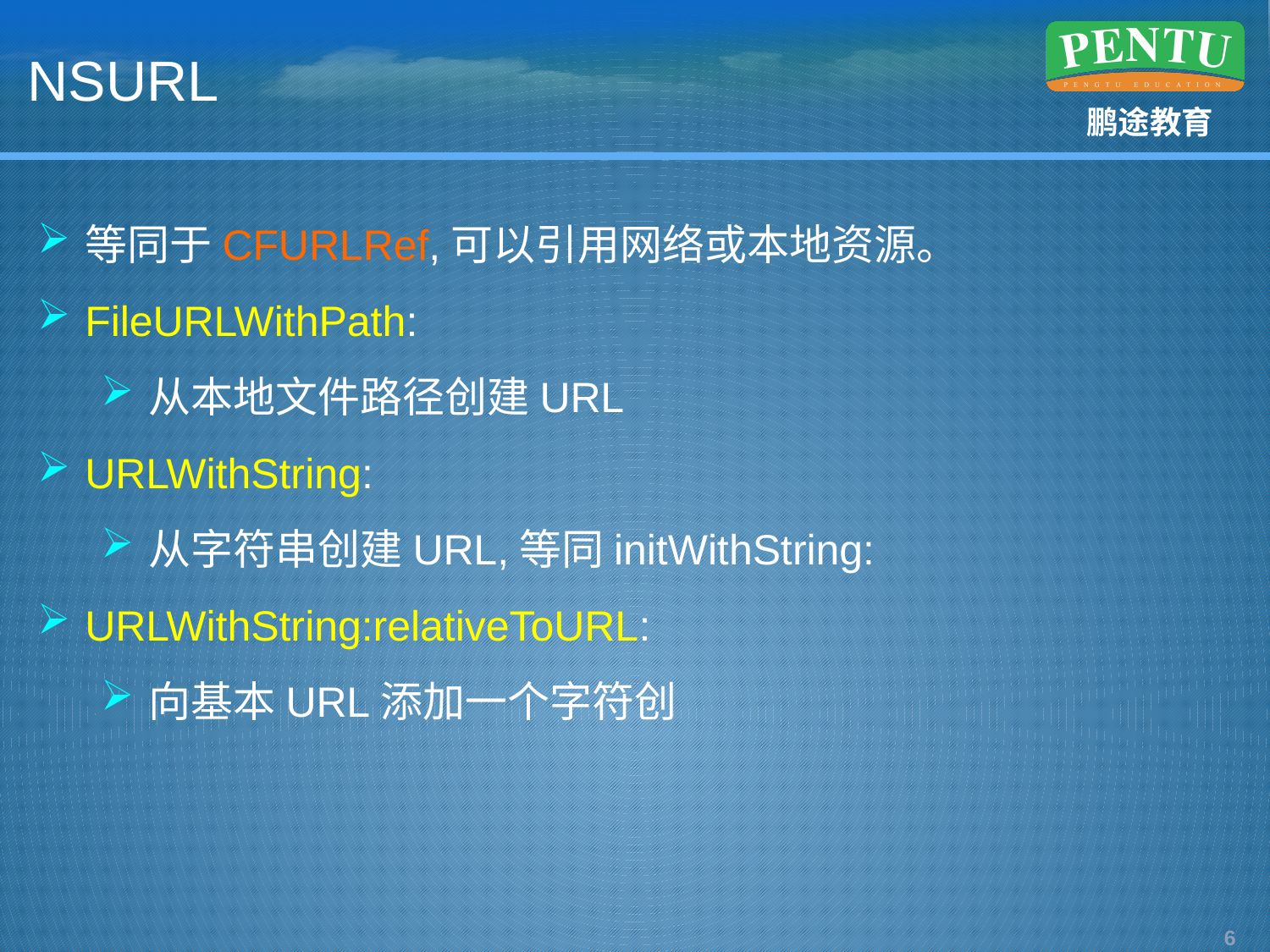

# NSURL
等同于CFURLRef,可以引用网络或本地资源。
FileURLWithPath:
从本地文件路径创建URL
URLWithString:
从字符串创建URL,等同initWithString:
URLWithString:relativeToURL:
向基本URL添加一个字符创
6